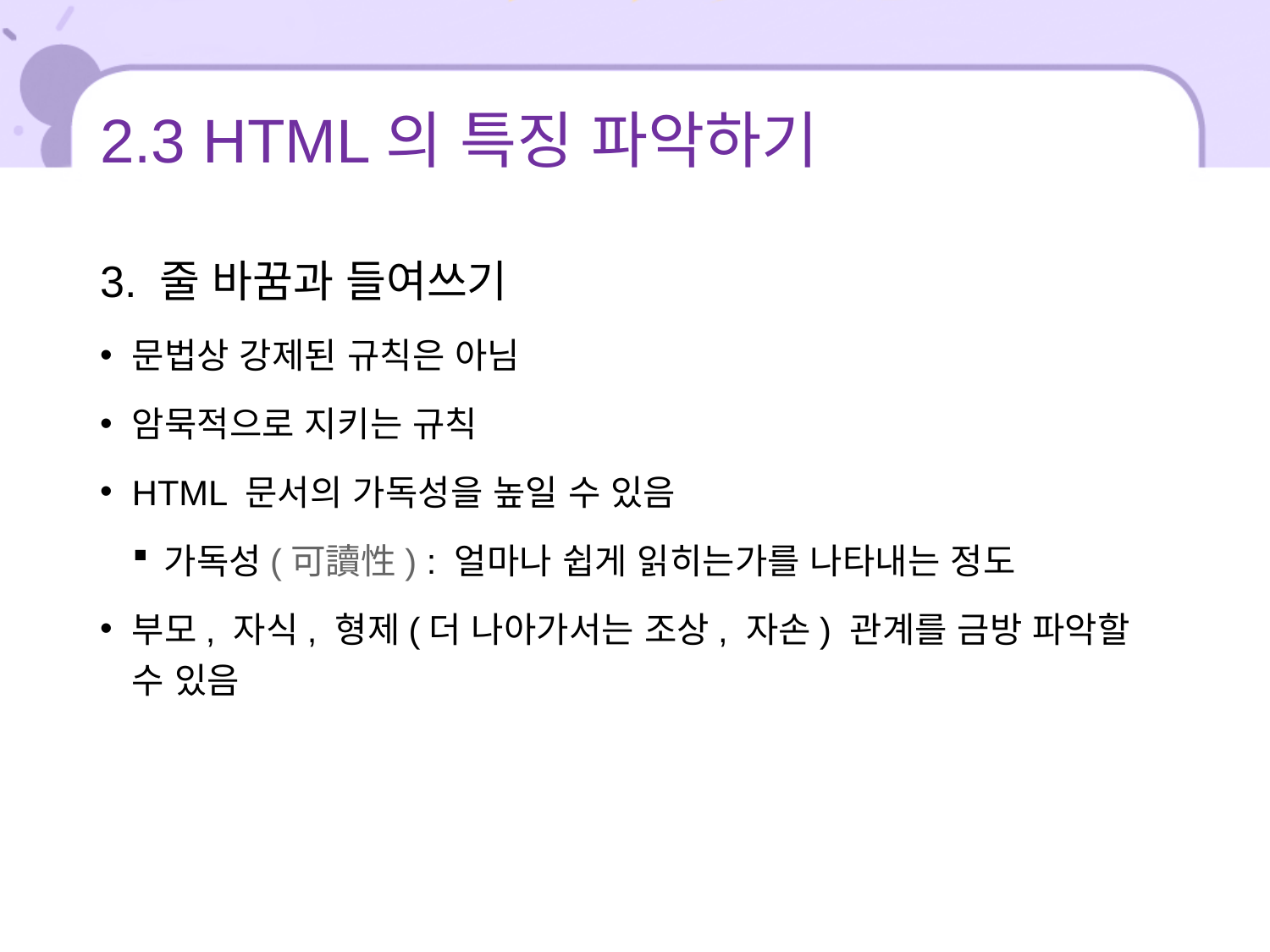

# 2.3 HTML의 특징 파악하기
3. 줄 바꿈과 들여쓰기
문법상 강제된 규칙은 아님
암묵적으로 지키는 규칙
HTML 문서의 가독성을 높일 수 있음
가독성(可讀性) : 얼마나 쉽게 읽히는가를 나타내는 정도
부모, 자식, 형제(더 나아가서는 조상, 자손) 관계를 금방 파악할 수 있음